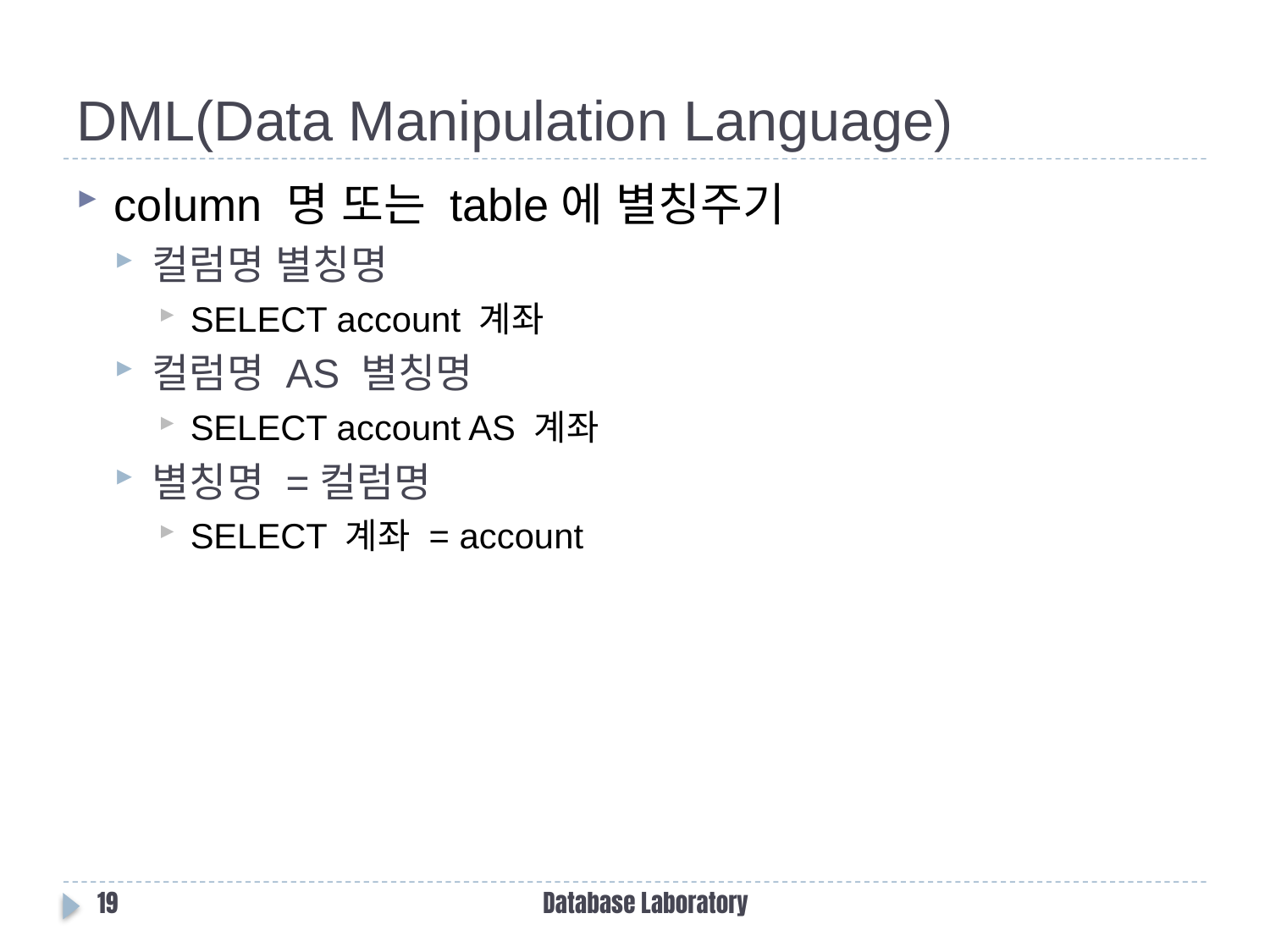

# DML(Data Manipulation Language)
column 명 또는 table에 별칭주기
컬럼명 별칭명
SELECT account 계좌
컬럼명 AS 별칭명
SELECT account AS 계좌
별칭명 =컬럼명
SELECT 계좌 = account
19
Database Laboratory